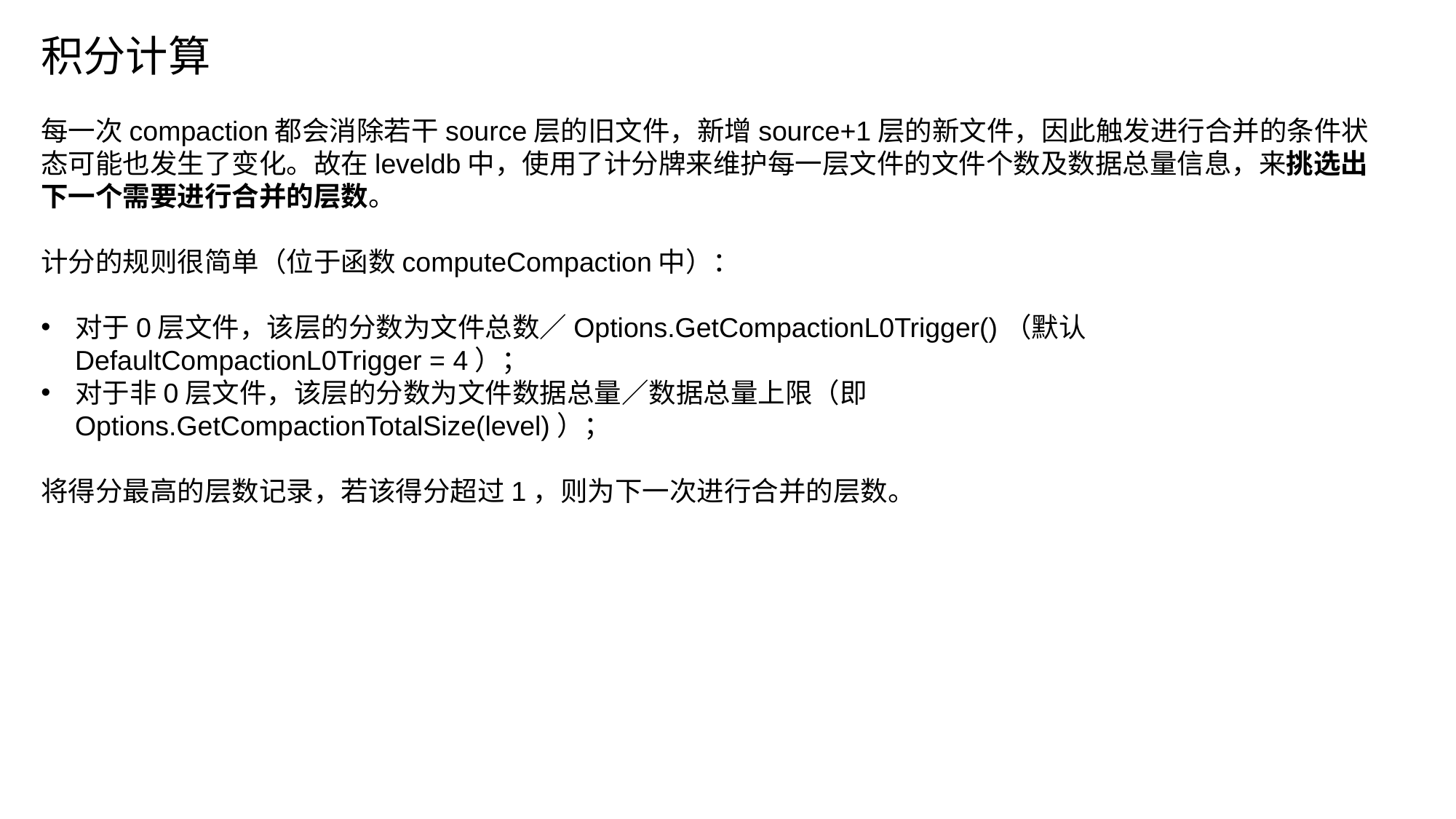

积分计算
每一次compaction都会消除若干source层的旧文件，新增source+1层的新文件，因此触发进行合并的条件状态可能也发生了变化。故在leveldb中，使用了计分牌来维护每一层文件的文件个数及数据总量信息，来挑选出下一个需要进行合并的层数。

计分的规则很简单（位于函数computeCompaction中）：

对于0层文件，该层的分数为文件总数／Options.GetCompactionL0Trigger()（默认DefaultCompactionL0Trigger = 4）；
对于非0层文件，该层的分数为文件数据总量／数据总量上限（即 Options.GetCompactionTotalSize(level)）；

将得分最高的层数记录，若该得分超过1，则为下一次进行合并的层数。